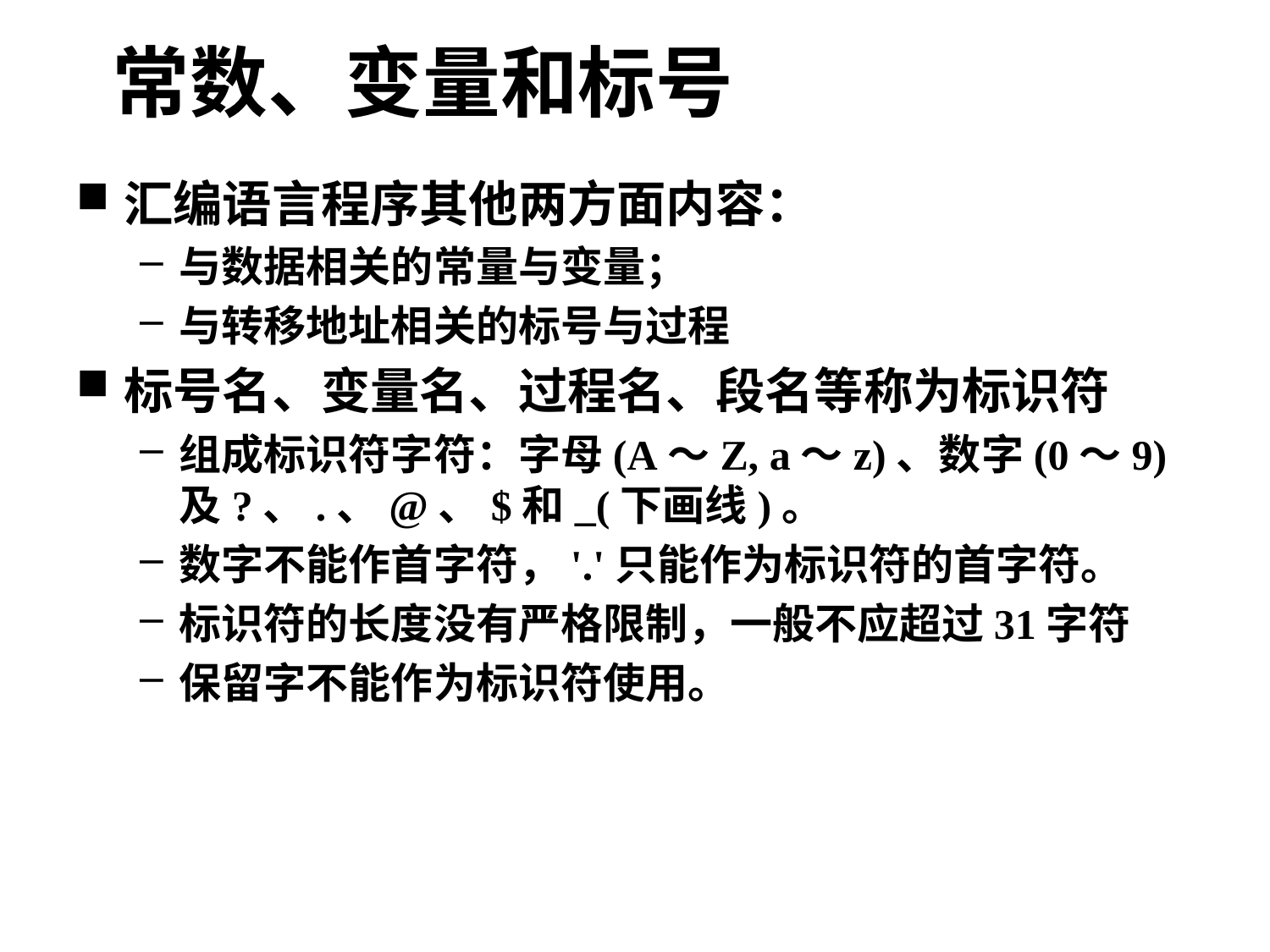

# 常数、变量和标号
汇编语言程序其他两方面内容：
与数据相关的常量与变量；
与转移地址相关的标号与过程
标号名、变量名、过程名、段名等称为标识符
组成标识符字符：字母(A～Z, a～z)、数字(0～9)及?、.、@、$和_(下画线)。
数字不能作首字符，'.'只能作为标识符的首字符。
标识符的长度没有严格限制，一般不应超过31字符
保留字不能作为标识符使用。